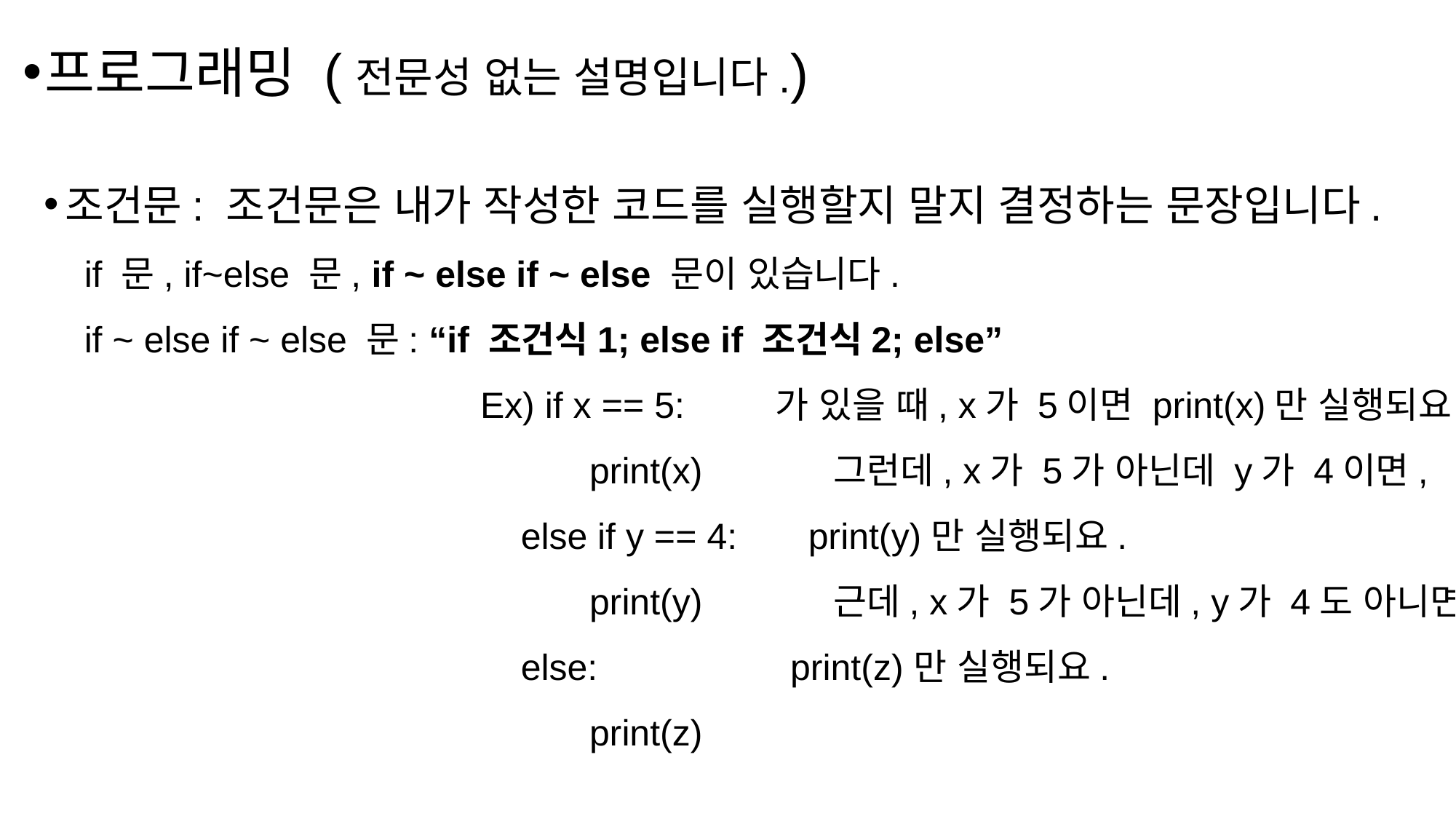

프로그래밍 (전문성 없는 설명입니다.)

조건문: 조건문은 내가 작성한 코드를 실행할지 말지 결정하는 문장입니다.
    if 문, if~else 문, if ~ else if ~ else 문이 있습니다.
    if ~ else if ~ else 문: “if 조건식1; else if 조건식2; else”
				Ex) if x == 5:        가 있을 때, x가 5이면 print(x)만 실행되요
					print(x)            그런데, x가 5가 아닌데 y가 4이면,
				    else if y == 4:       print(y)만 실행되요.
					print(y)            근데, x가 5가 아닌데, y가 4도 아니면,
				    else:                   print(z)만 실행되요.
					print(z)